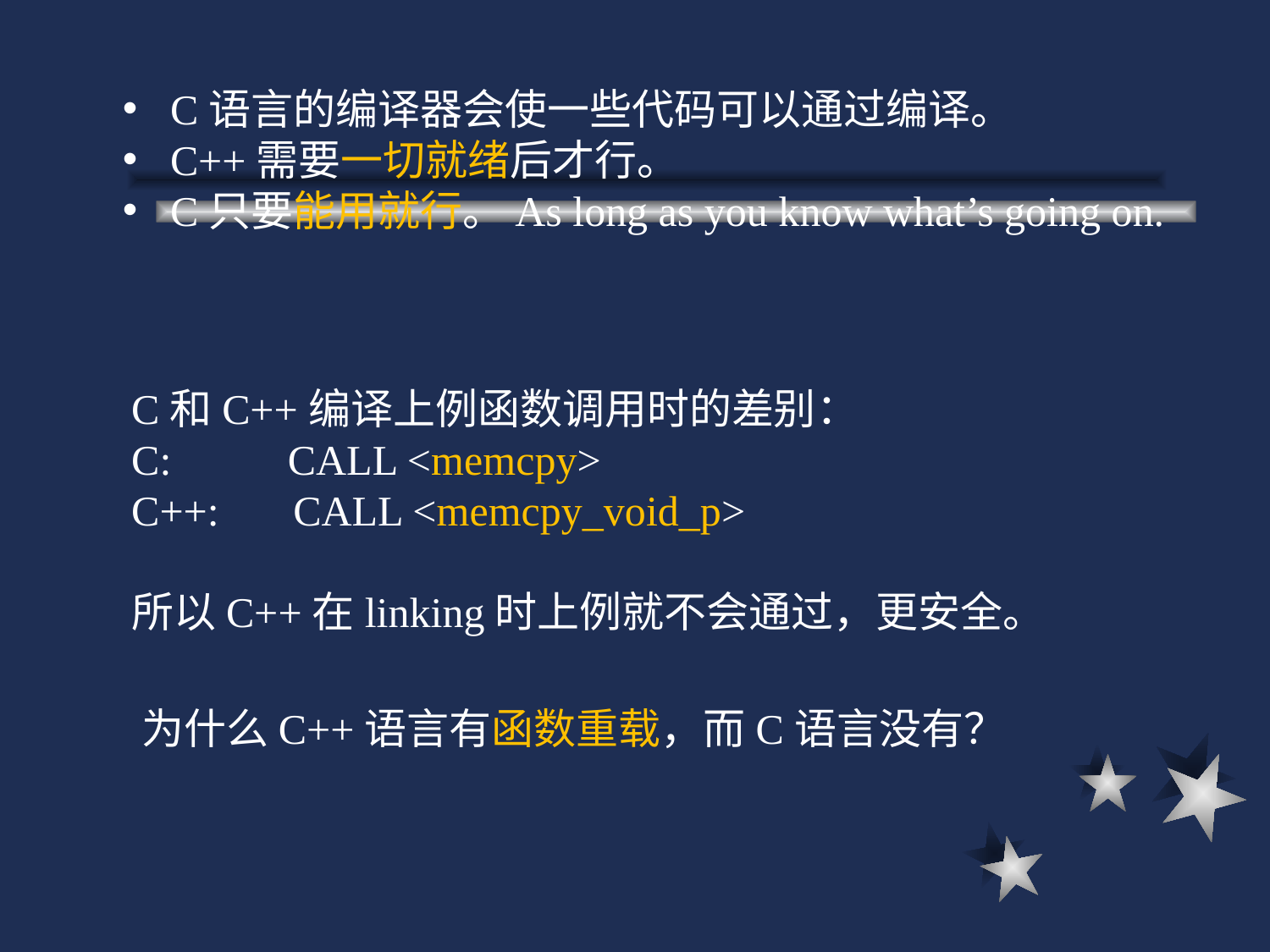

C语言的编译器会使一些代码可以通过编译。
C++需要一切就绪后才行。
C只要能用就行。As long as you know what’s going on.
C和C++编译上例函数调用时的差别：
C:           CALL <memcpy>
C++:       CALL <memcpy_void_p>

所以C++在linking时上例就不会通过，更安全。
为什么C++语言有函数重载，而C语言没有？